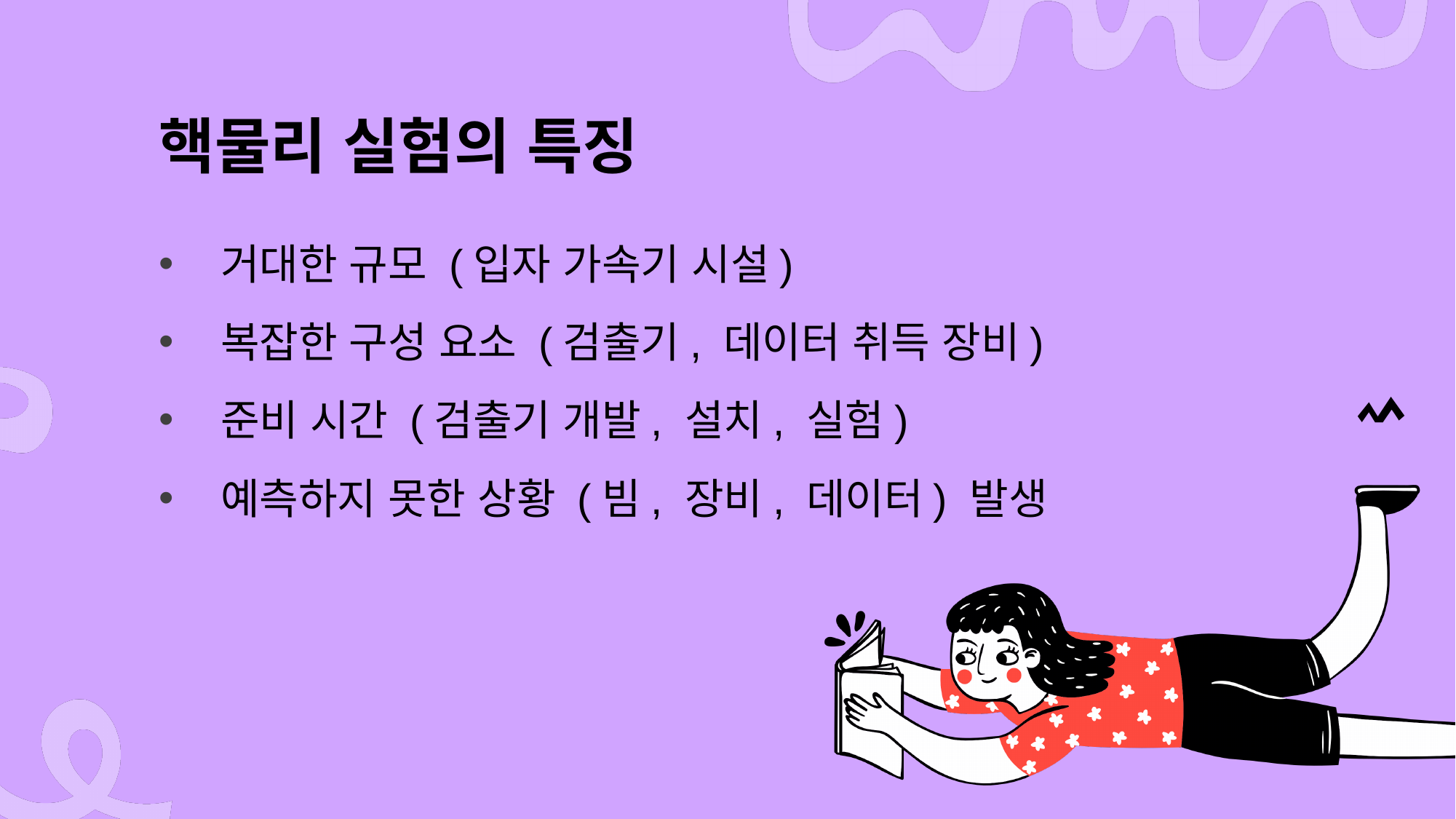

# 핵물리 실험의 특징

거대한 규모 (입자 가속기 시설)
복잡한 구성 요소 (검출기, 데이터 취득 장비)
준비 시간 (검출기 개발, 설치, 실험)
예측하지 못한 상황 (빔, 장비, 데이터) 발생